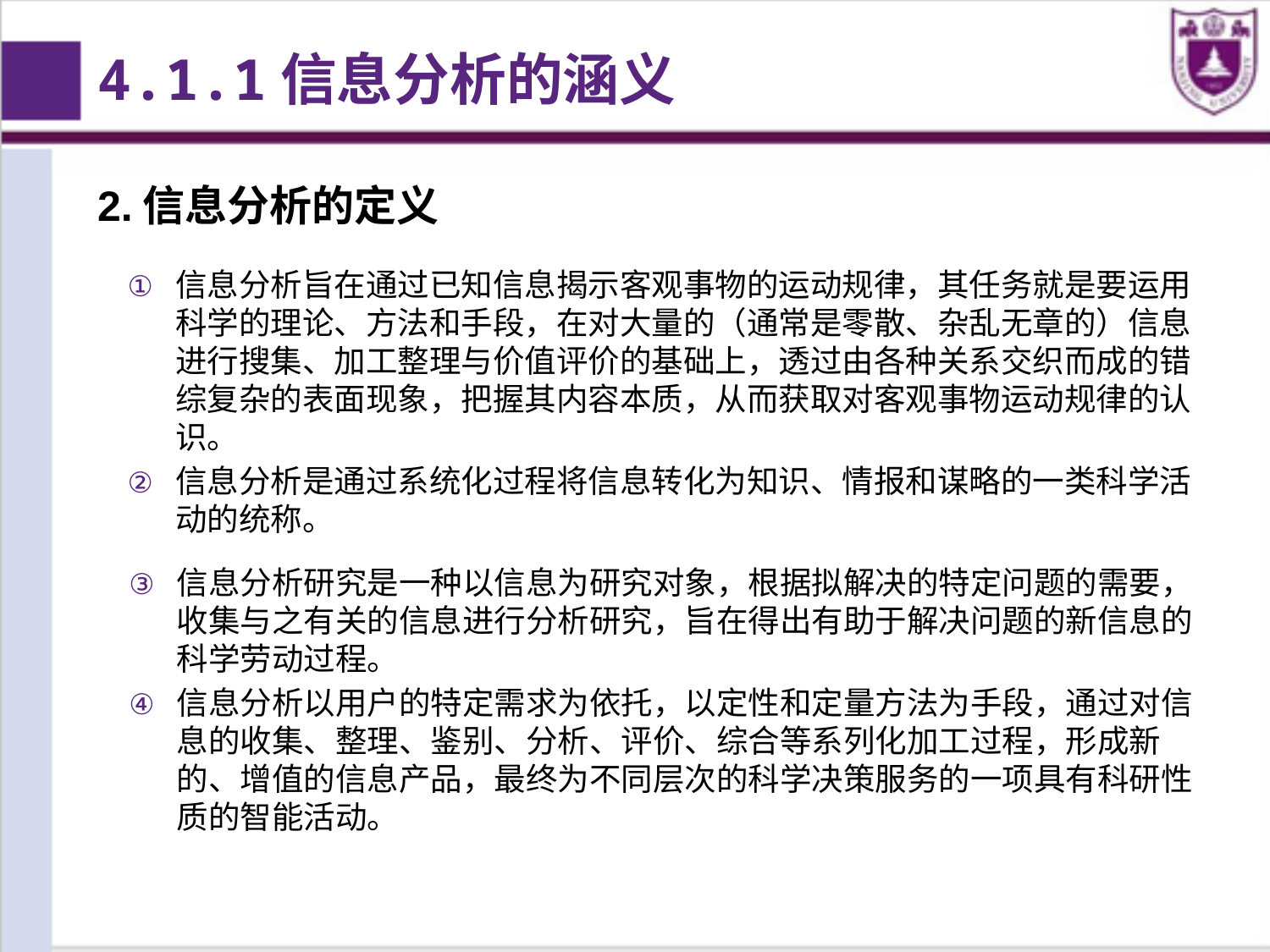

4.1.1信息分析的涵义
2.信息分析的定义

信息分析旨在通过已知信息揭示客观事物的运动规律，其任务就是要运用科学的理论、方法和手段，在对大量的（通常是零散、杂乱无章的）信息进行搜集、加工整理与价值评价的基础上，透过由各种关系交织而成的错综复杂的表面现象，把握其内容本质，从而获取对客观事物运动规律的认识。
信息分析是通过系统化过程将信息转化为知识、情报和谋略的一类科学活动的统称。

信息分析研究是一种以信息为研究对象，根据拟解决的特定问题的需要，收集与之有关的信息进行分析研究，旨在得出有助于解决问题的新信息的科学劳动过程。
信息分析以用户的特定需求为依托，以定性和定量方法为手段，通过对信息的收集、整理、鉴别、分析、评价、综合等系列化加工过程，形成新的、增值的信息产品，最终为不同层次的科学决策服务的一项具有科研性质的智能活动。